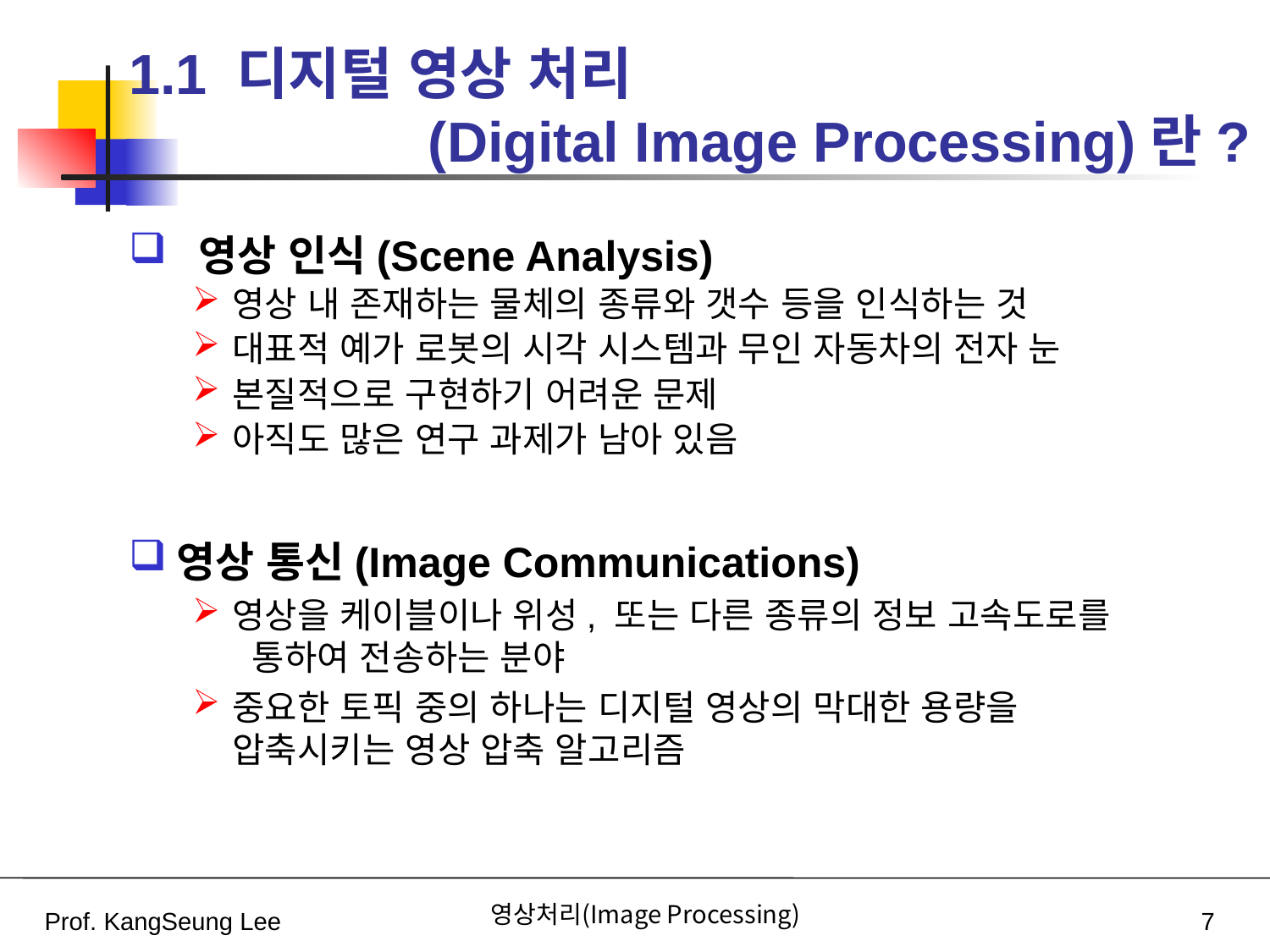

# 1.1 디지털 영상 처리 (Digital Image Processing)란?
 영상 인식(Scene Analysis)
영상 내 존재하는 물체의 종류와 갯수 등을 인식하는 것
대표적 예가 로봇의 시각 시스템과 무인 자동차의 전자 눈
본질적으로 구현하기 어려운 문제
아직도 많은 연구 과제가 남아 있음

영상 통신(Image Communications)
영상을 케이블이나 위성, 또는 다른 종류의 정보 고속도로를               통하여 전송하는 분야
중요한 토픽 중의 하나는 디지털 영상의 막대한 용량을          압축시키는 영상 압축 알고리즘

Prof. KangSeung Lee
영상처리(Image Processing)
7